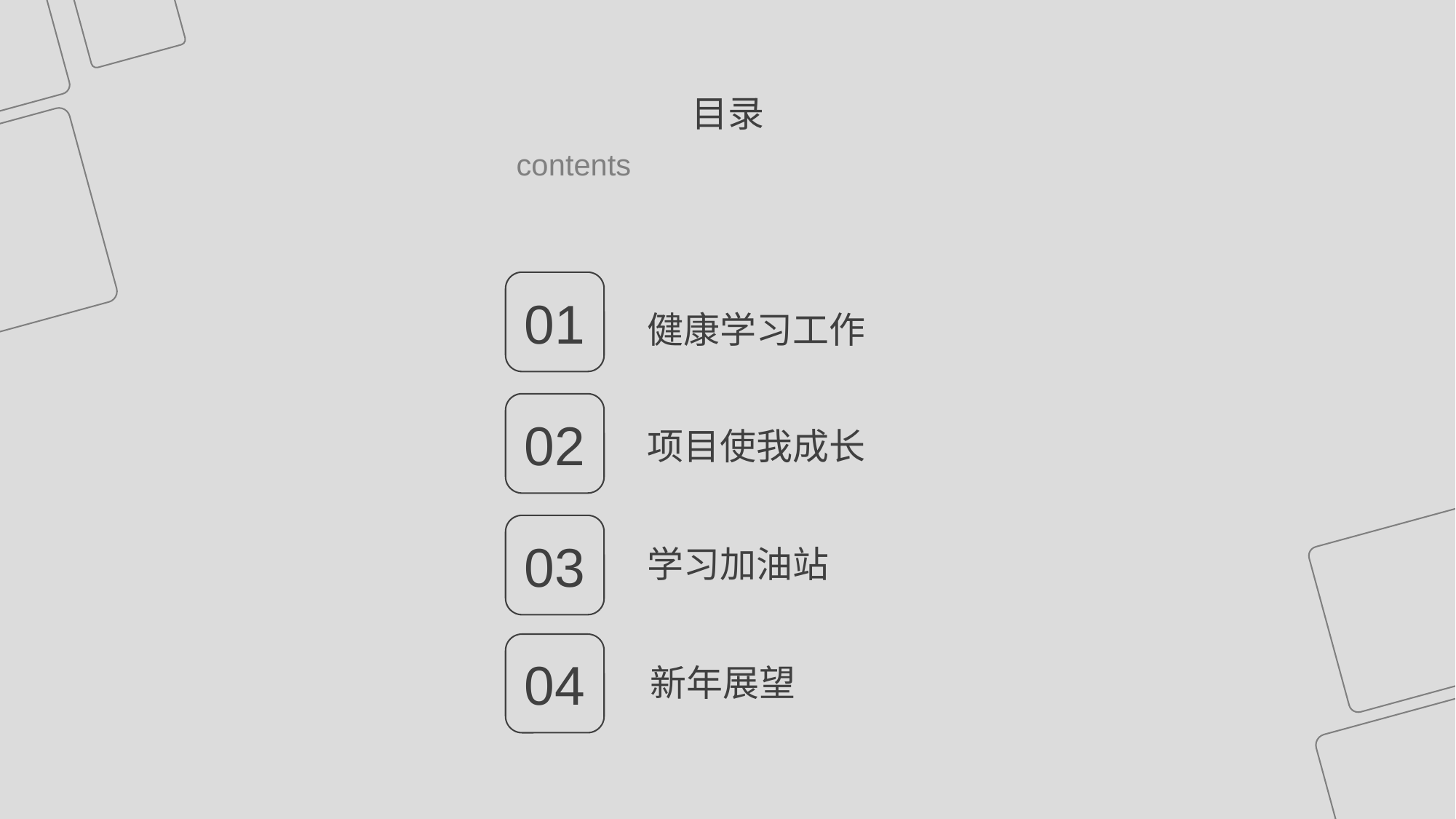

目录
contents
01
健康学习工作
02
项目使我成长
03
学习加油站
04
新年展望